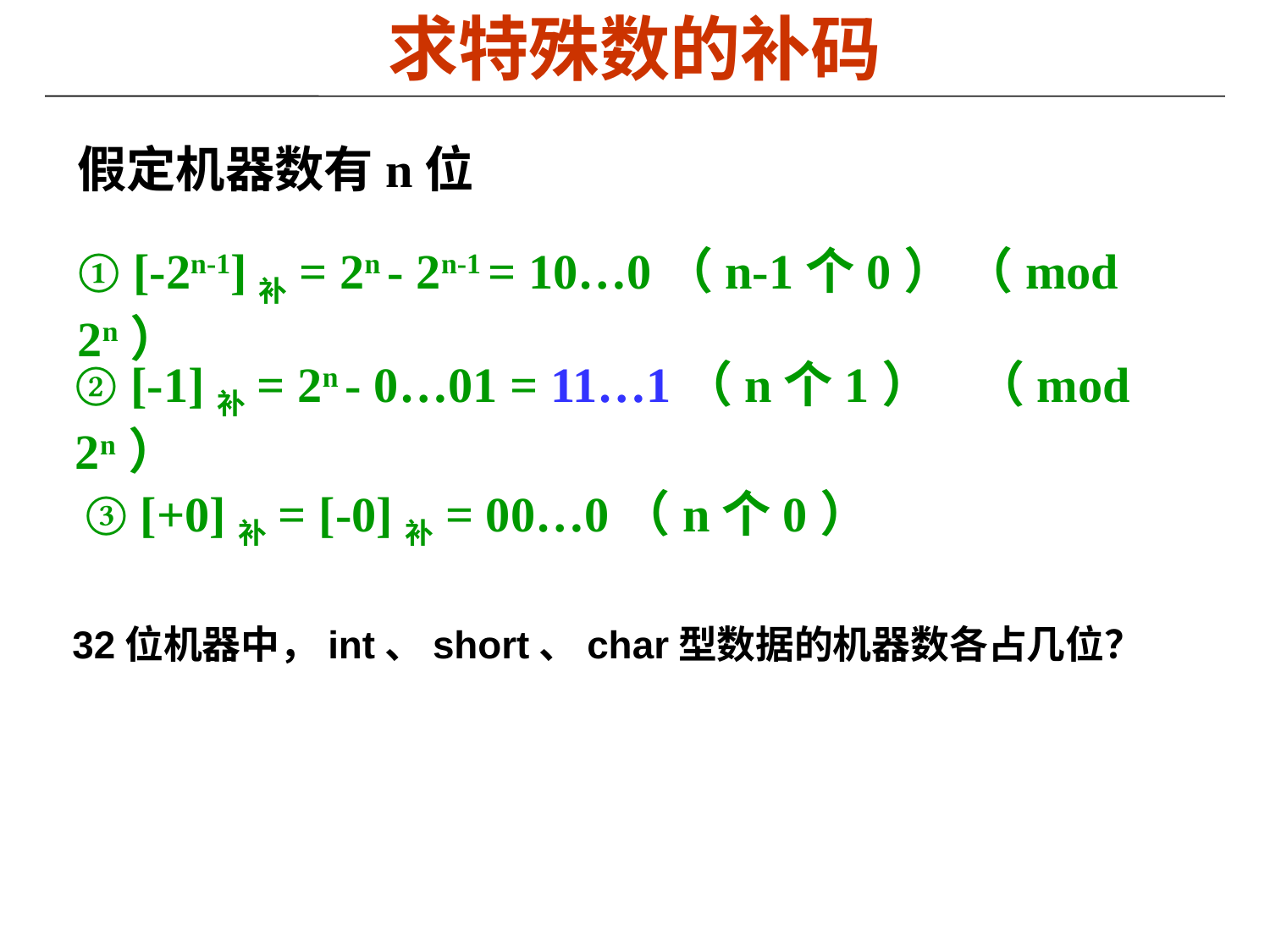

求特殊数的补码
假定机器数有n位

① [-2n-1]补= 2n - 2n-1 = 10…0（n-1个0） （mod 2n）
② [-1]补= 2n - 0…01 = 11…1（n个1）    （mod 2n）
③ [+0]补= [-0]补= 00…0（n个0）
32位机器中，int、short、char型数据的机器数各占几位？